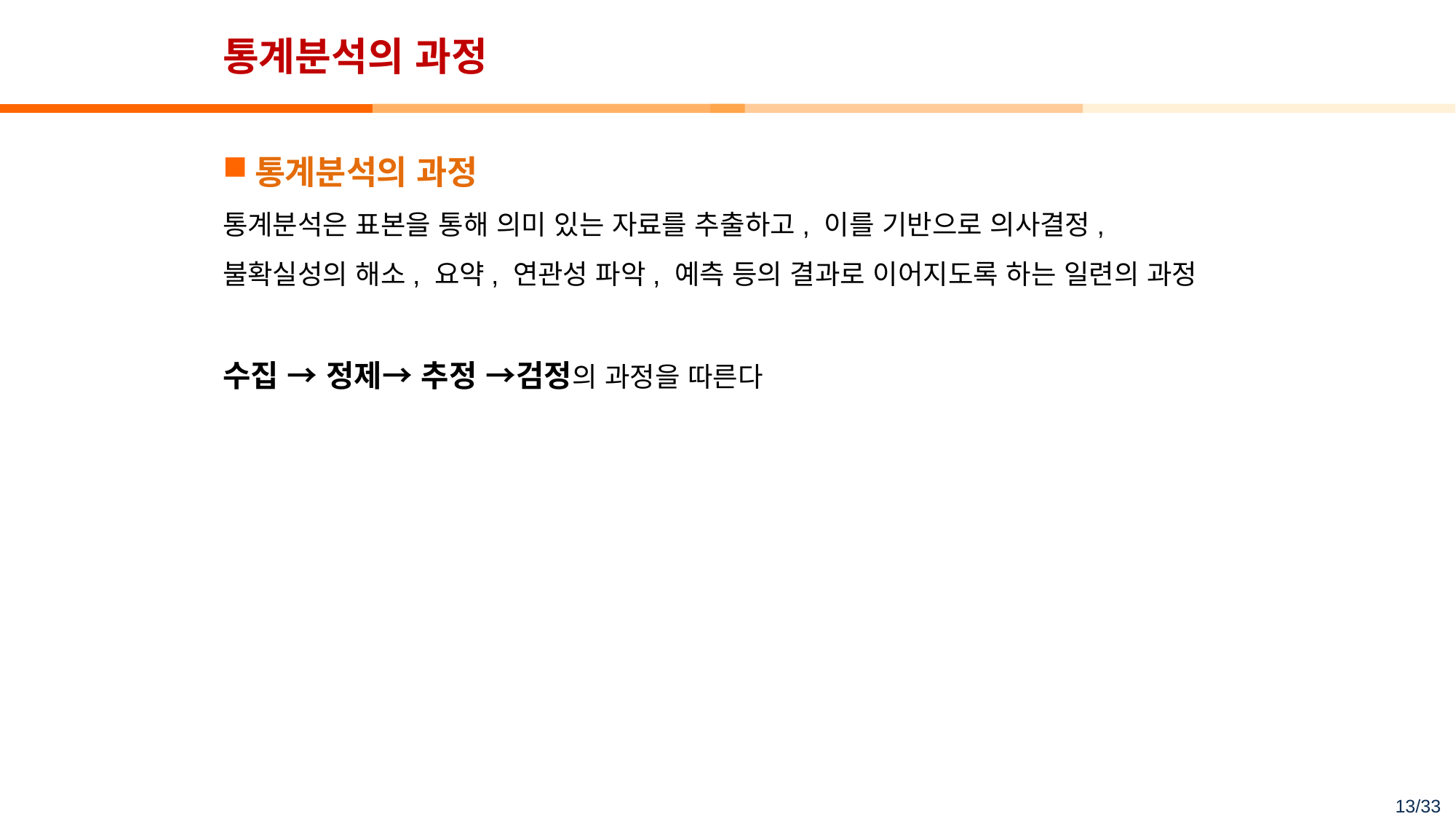

# 통계분석의 과정
통계분석의 과정
통계분석은 표본을 통해 의미 있는 자료를 추출하고, 이를 기반으로 의사결정, 불확실성의 해소, 요약, 연관성 파악, 예측 등의 결과로 이어지도록 하는 일련의 과정

수집 → 정제→ 추정 →검정의 과정을 따른다